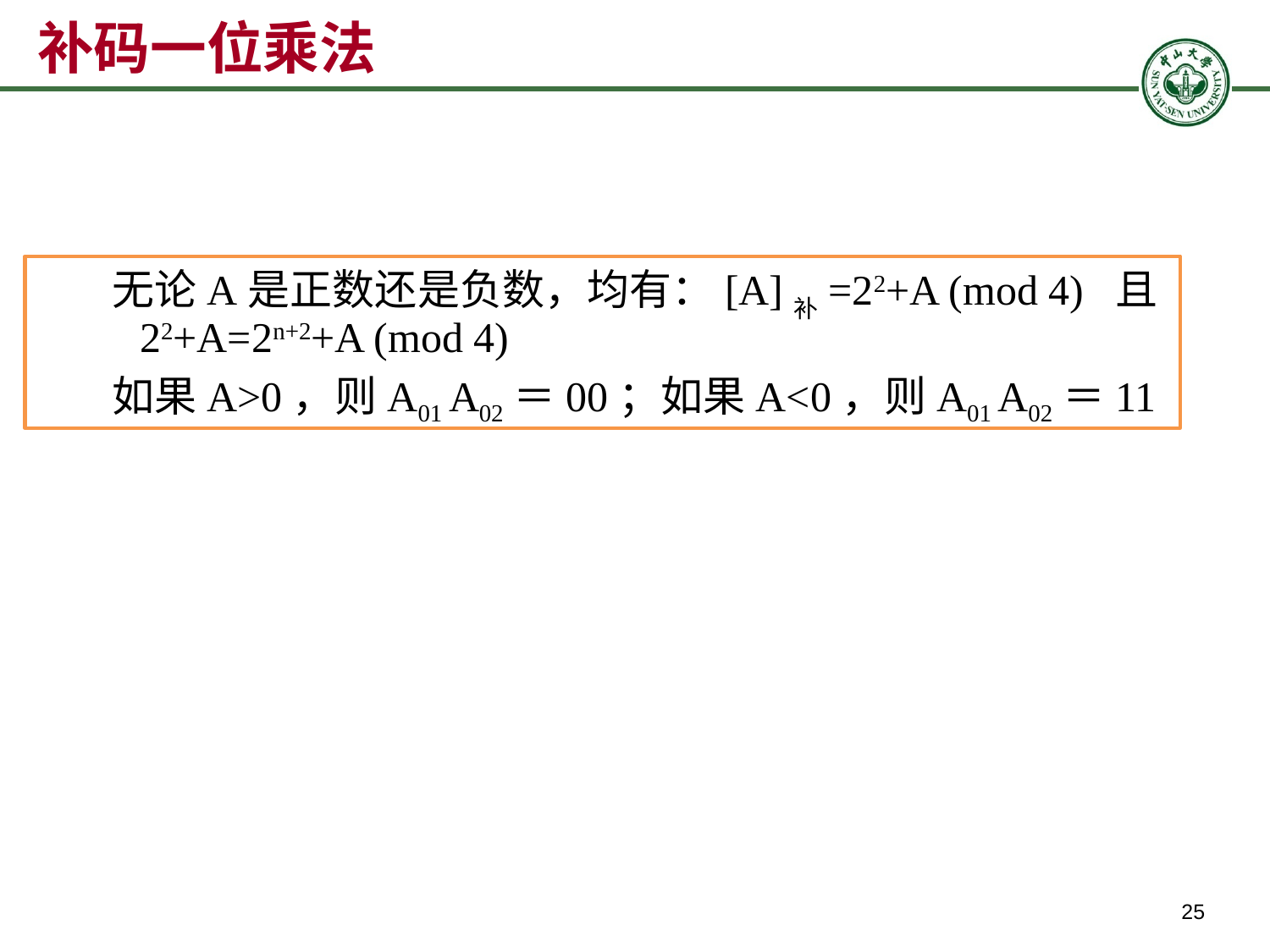

# 补码一位乘法
无论A是正数还是负数，均有：[A]补=22+A (mod 4)  且  22+A=2n+2+A (mod 4)
如果A>0，则A01 A02＝00；如果A<0，则A01 A02＝11